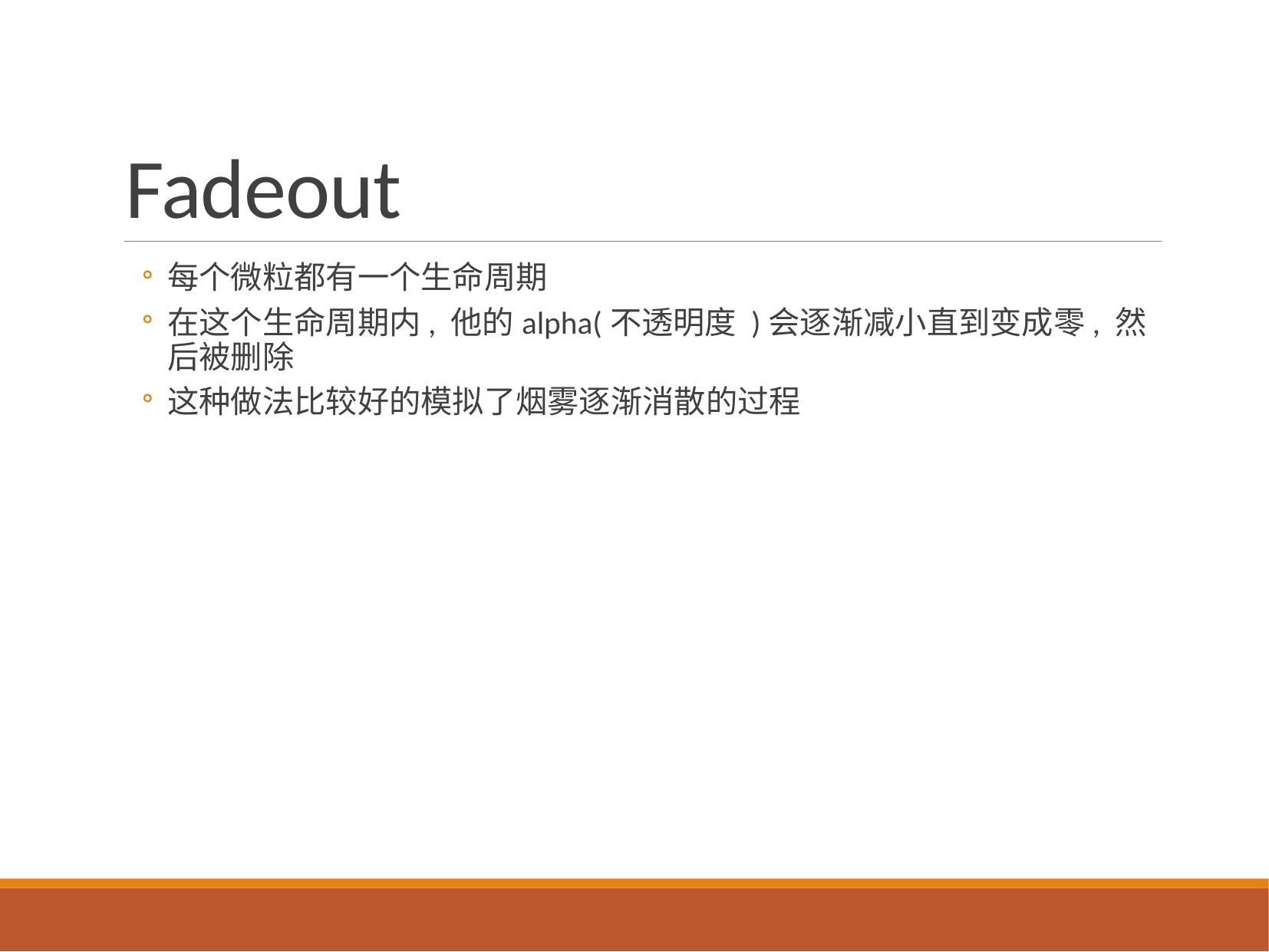

# Fadeout
每个微粒都有一个生命周期
在这个生命周期内, 他的alpha(不透明度 )会逐渐减小直到变成零, 然后被删除
这种做法比较好的模拟了烟雾逐渐消散的过程